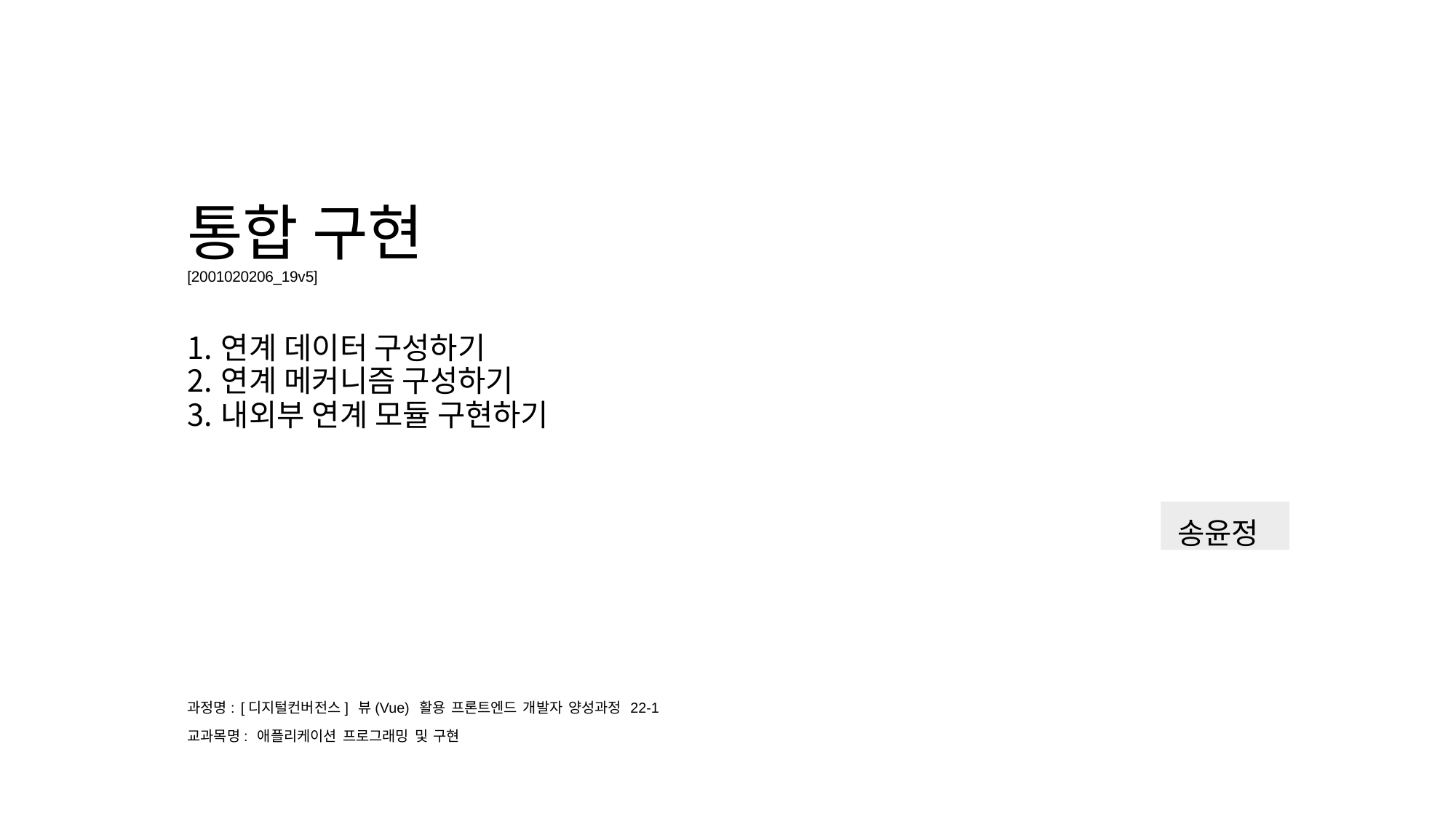

# 통합 구현
[2001020206_19v5]
연계 데이터 구성하기
연계 메커니즘 구성하기
내외부 연계 모듈 구현하기
송윤정
과정명: [디지털컨버전스] 뷰(Vue) 활용 프론트엔드 개발자 양성과정 22-1 교과목명: 애플리케이션 프로그래밍 및 구현